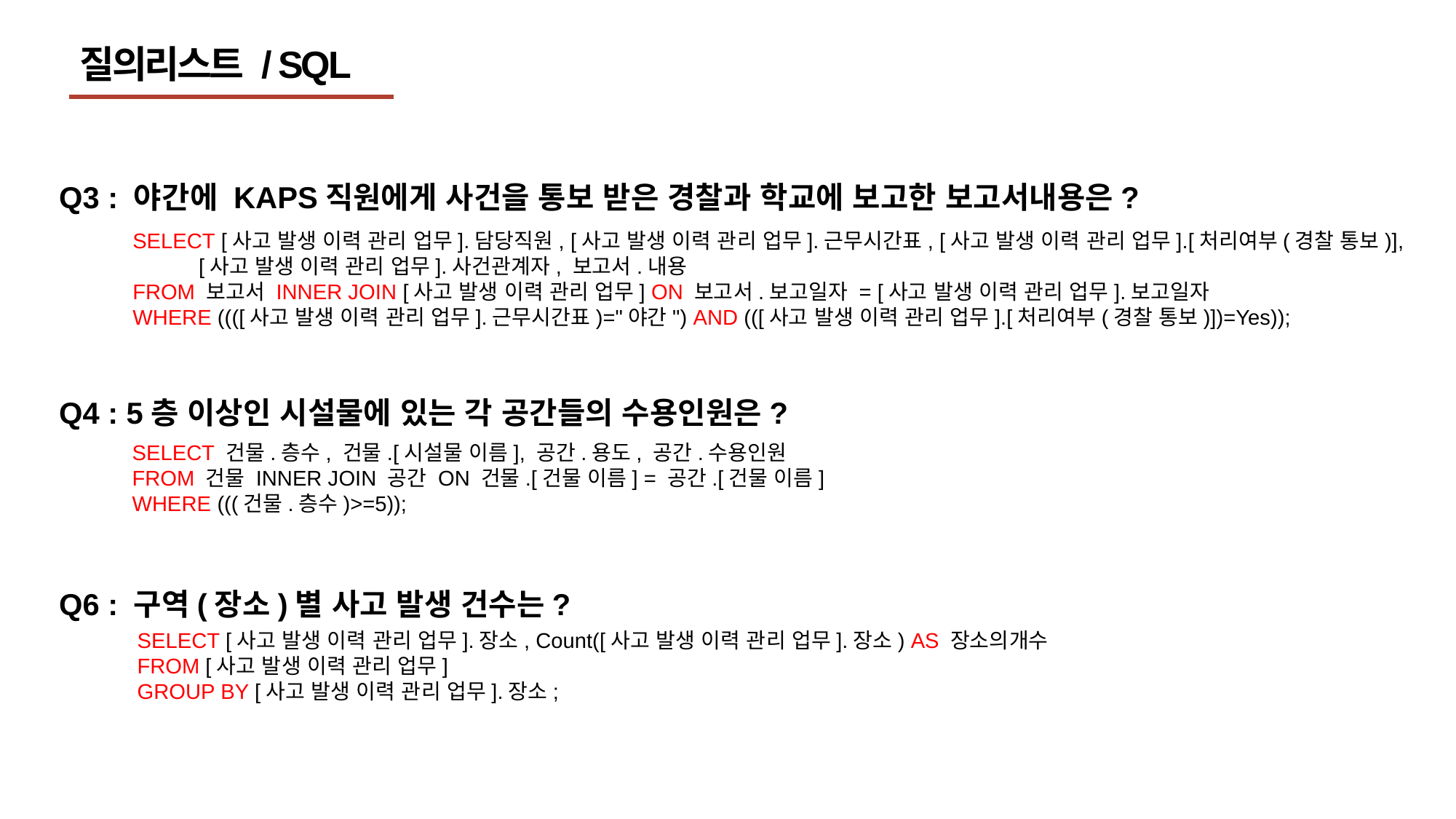

질의리스트 / SQL
Q3 : 야간에 KAPS직원에게 사건을 통보 받은 경찰과 학교에 보고한 보고서내용은?
SELECT [사고 발생 이력 관리 업무].담당직원, [사고 발생 이력 관리 업무].근무시간표, [사고 발생 이력 관리 업무].[처리여부(경찰 통보)],
           [사고 발생 이력 관리 업무].사건관계자, 보고서.내용
FROM 보고서 INNER JOIN [사고 발생 이력 관리 업무] ON 보고서.보고일자 = [사고 발생 이력 관리 업무].보고일자
WHERE ((([사고 발생 이력 관리 업무].근무시간표)="야간") AND (([사고 발생 이력 관리 업무].[처리여부(경찰 통보)])=Yes));
Q4 : 5층 이상인 시설물에 있는 각 공간들의 수용인원은?
SELECT 건물.층수, 건물.[시설물 이름], 공간.용도, 공간.수용인원
FROM 건물 INNER JOIN 공간 ON 건물.[건물 이름] = 공간.[건물 이름]
WHERE (((건물.층수)>=5));
Q6 : 구역(장소)별 사고 발생 건수는?
SELECT [사고 발생 이력 관리 업무].장소, Count([사고 발생 이력 관리 업무].장소) AS 장소의개수
FROM [사고 발생 이력 관리 업무]
GROUP BY [사고 발생 이력 관리 업무].장소;